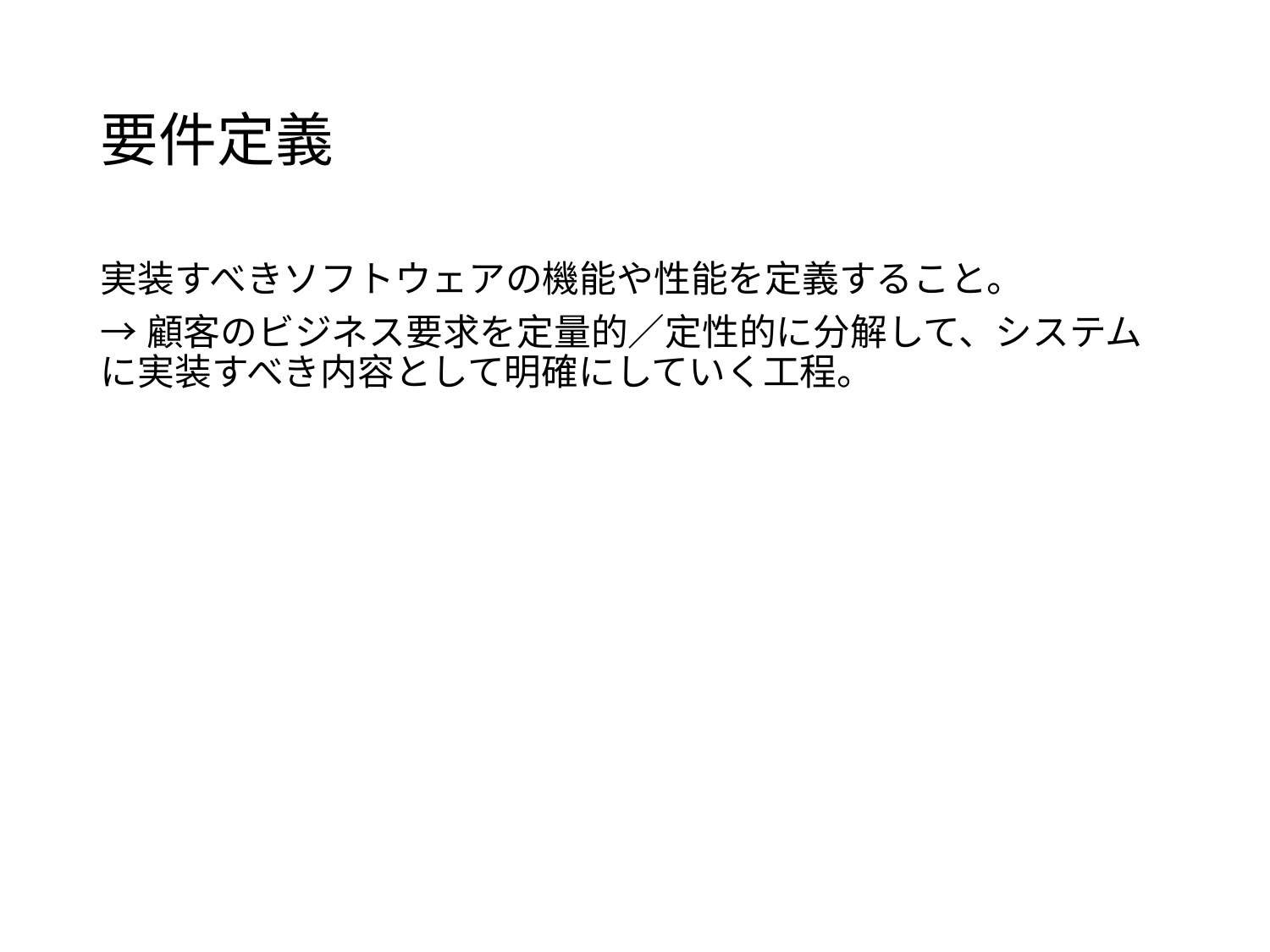

# 要件定義
実装すべきソフトウェアの機能や性能を定義すること。
→顧客のビジネス要求を定量的／定性的に分解して、システムに実装すべき内容として明確にしていく工程。